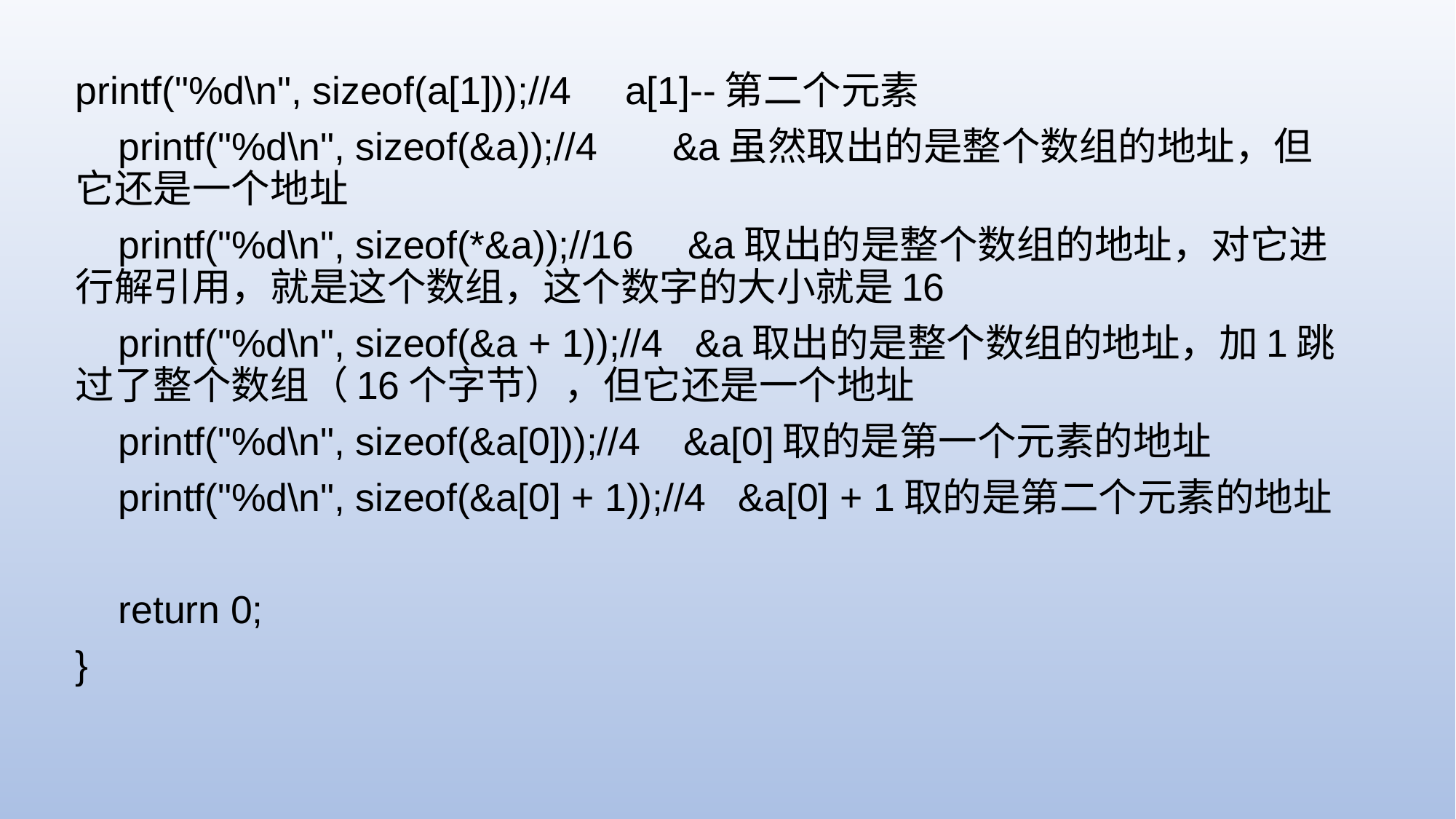

printf("%d\n", sizeof(a[1]));//4     a[1]--第二个元素
    printf("%d\n", sizeof(&a));//4       &a虽然取出的是整个数组的地址，但它还是一个地址
    printf("%d\n", sizeof(*&a));//16     &a取出的是整个数组的地址，对它进行解引用，就是这个数组，这个数字的大小就是16
    printf("%d\n", sizeof(&a + 1));//4   &a取出的是整个数组的地址，加1跳过了整个数组（16个字节），但它还是一个地址
    printf("%d\n", sizeof(&a[0]));//4    &a[0]取的是第一个元素的地址
    printf("%d\n", sizeof(&a[0] + 1));//4   &a[0] + 1取的是第二个元素的地址

    return 0;
}